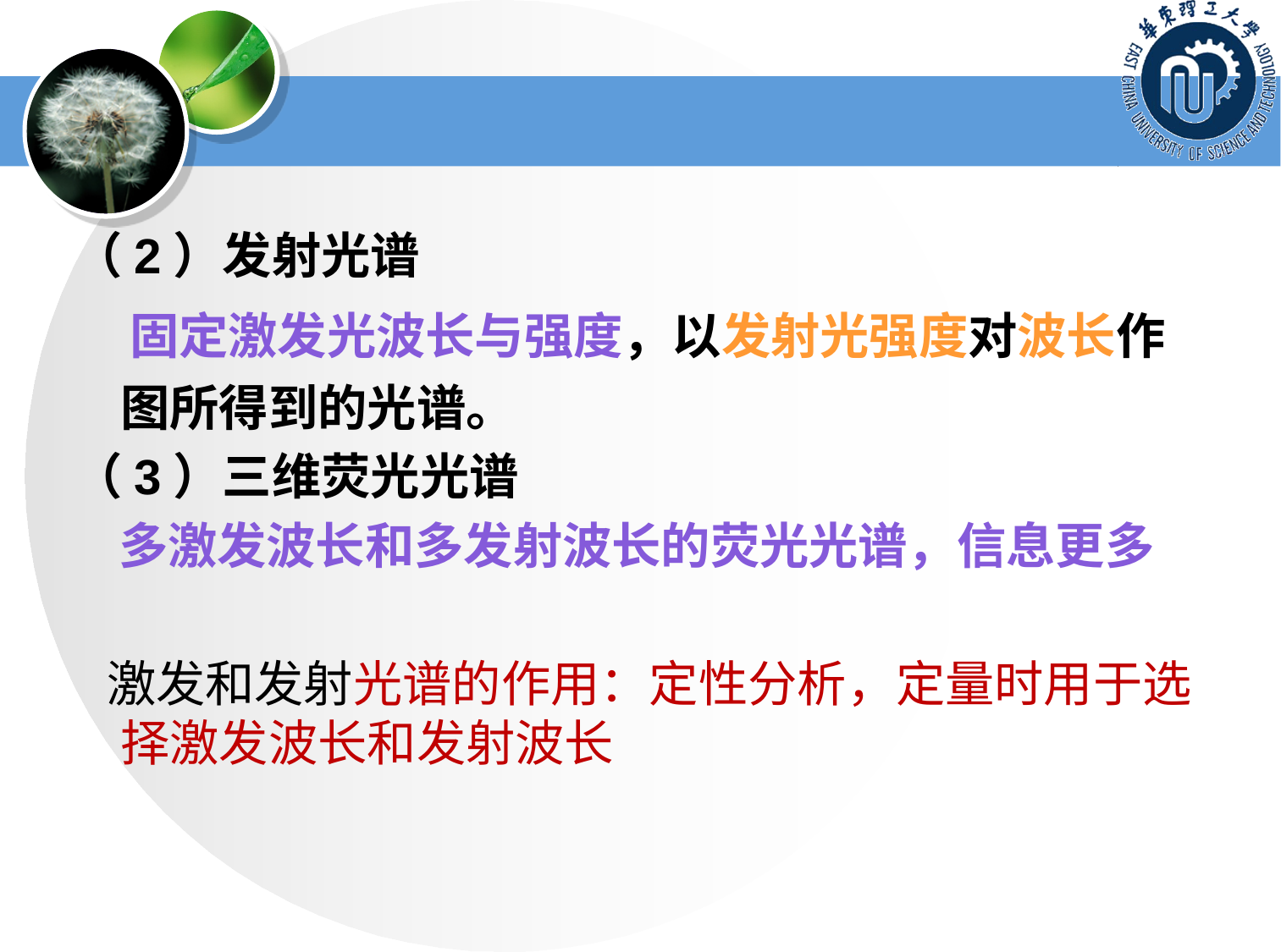

（2）发射光谱
    固定激发光波长与强度，以发射光强度对波长作图所得到的光谱。
（3）三维荧光光谱
   多激发波长和多发射波长的荧光光谱，信息更多

  激发和发射光谱的作用：定性分析，定量时用于选择激发波长和发射波长